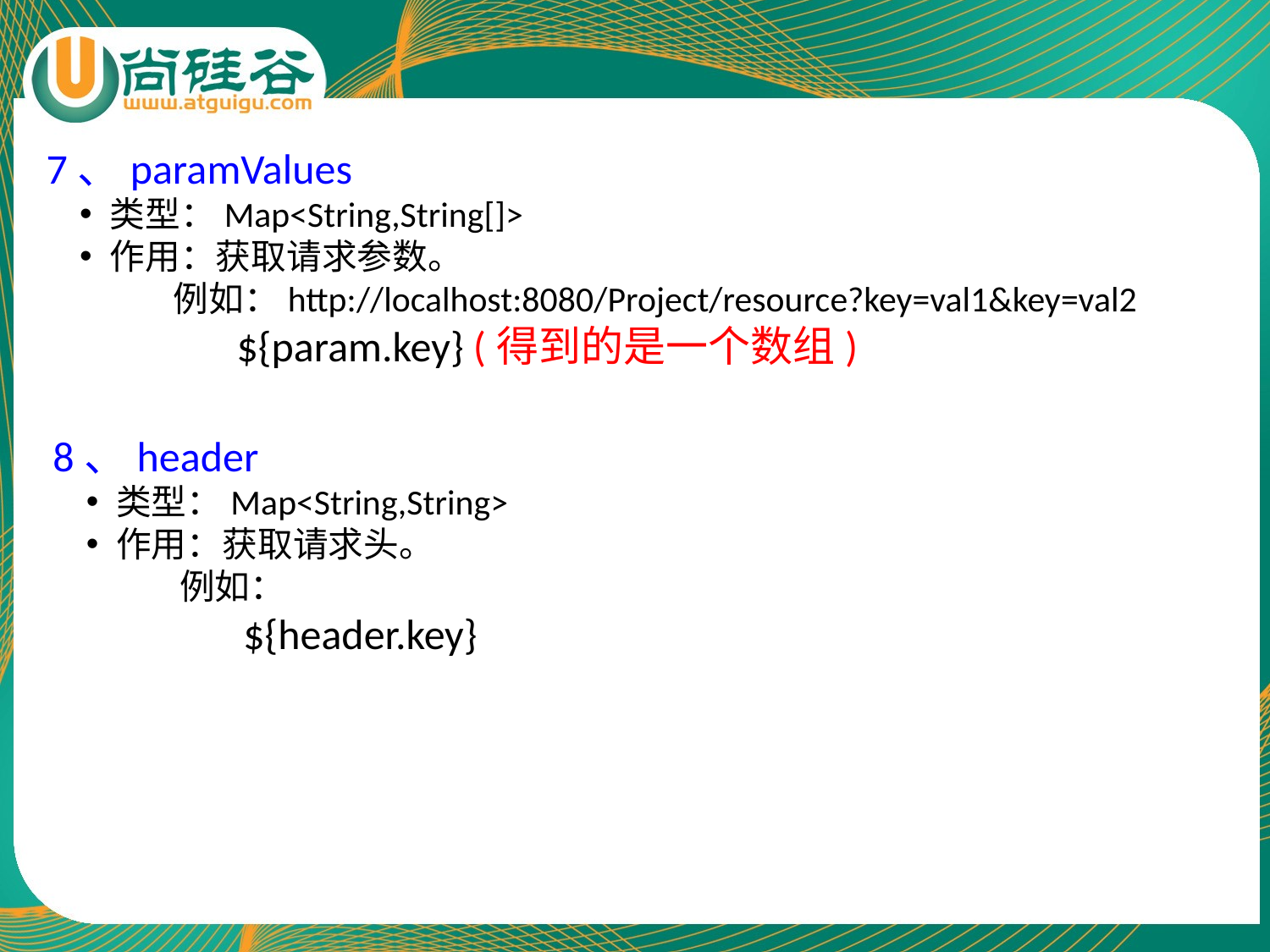

7、paramValues
类型：Map<String,String[]>
作用：获取请求参数。
例如：http://localhost:8080/Project/resource?key=val1&key=val2
	${param.key} (得到的是一个数组)

8、header
类型：Map<String,String>
作用：获取请求头。
例如：
	${header.key}